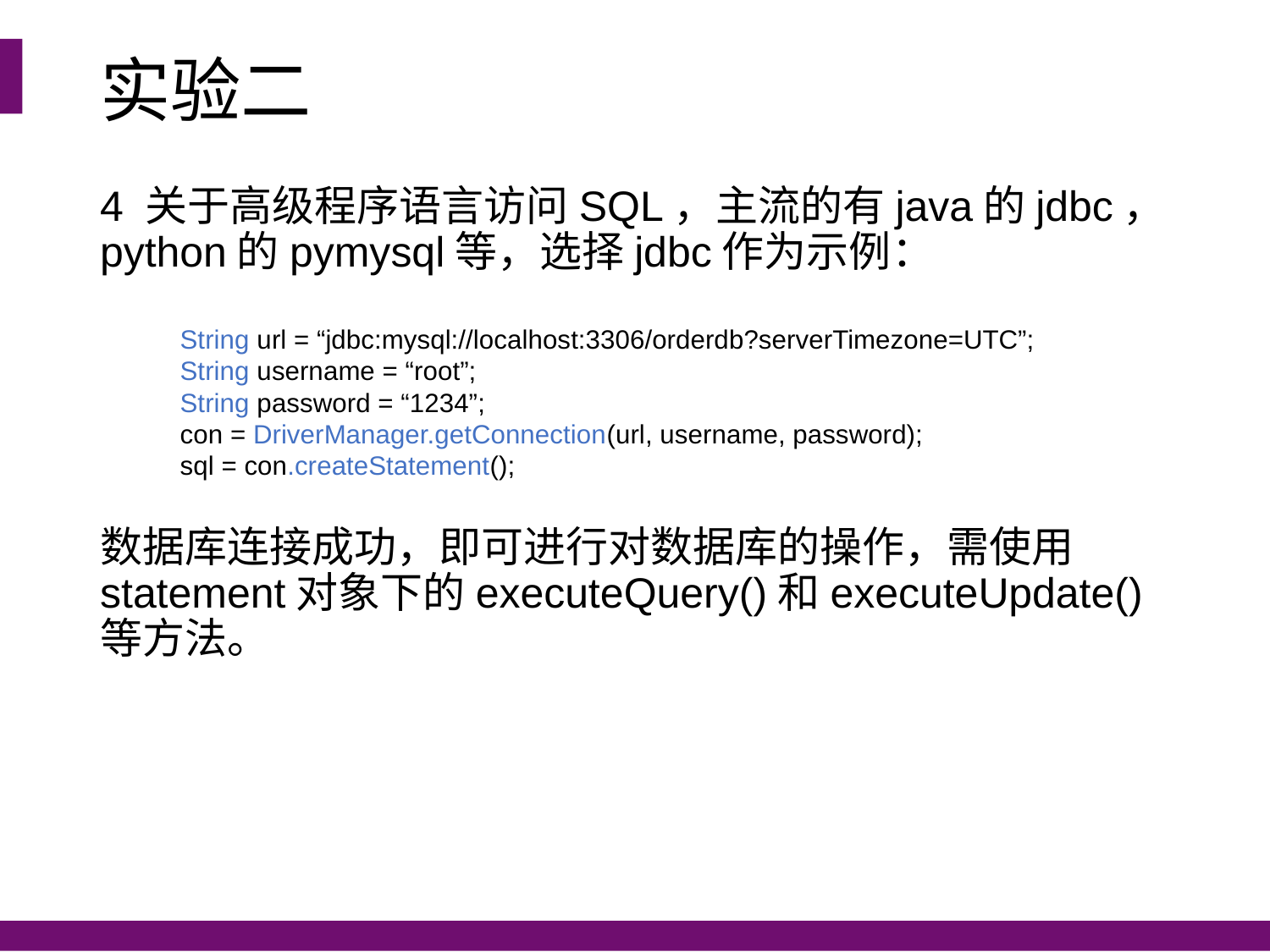

# 实验二
4 关于高级程序语言访问SQL，主流的有java的jdbc，python的pymysql等，选择jdbc作为示例：

数据库连接成功，即可进行对数据库的操作，需使用statement对象下的executeQuery()和executeUpdate()等方法。

String url = “jdbc:mysql://localhost:3306/orderdb?serverTimezone=UTC”;
String username = “root”;
String password = “1234”;
con = DriverManager.getConnection(url, username, password);
sql = con.createStatement();
46